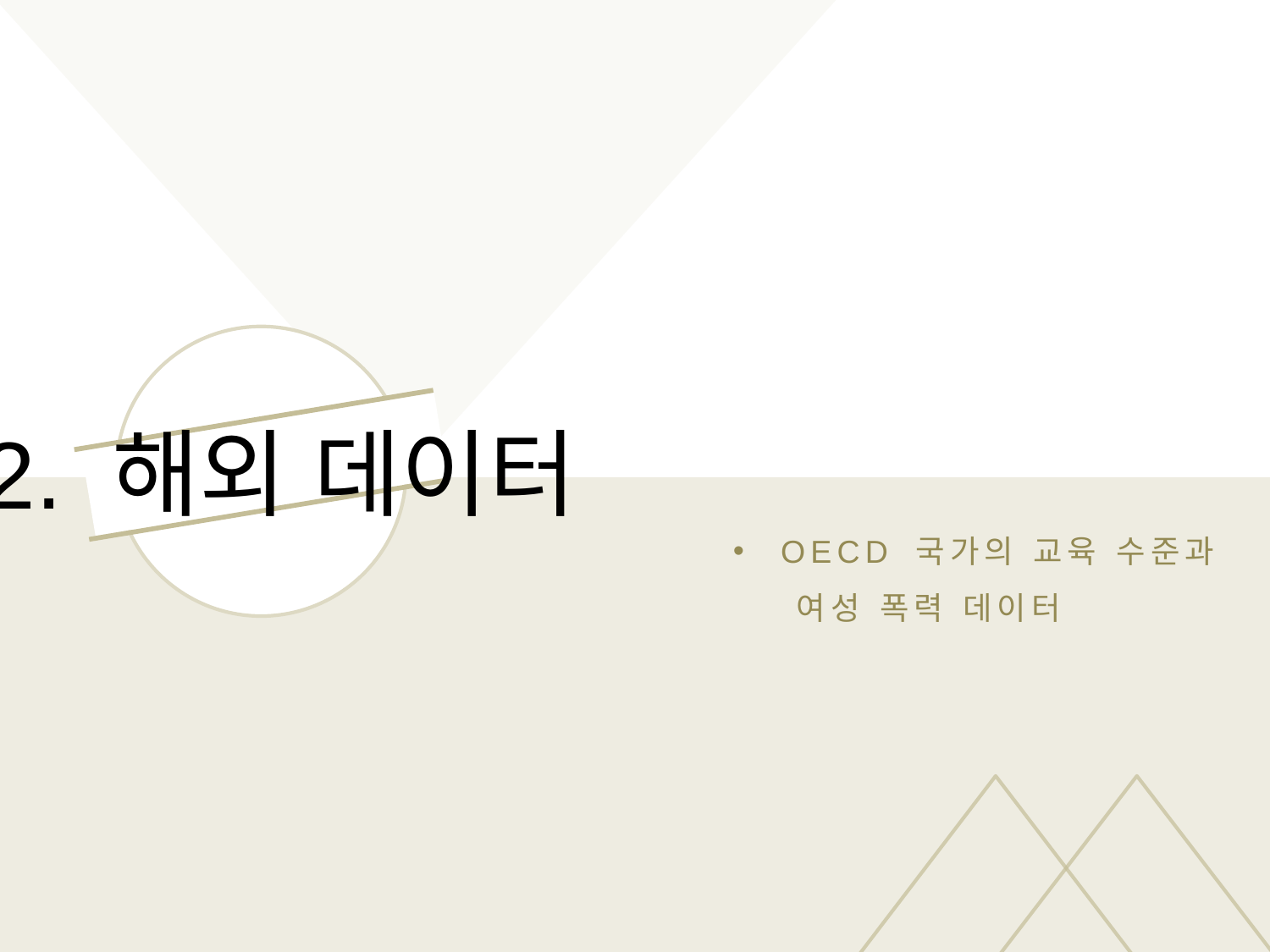

2. 해외 데이터

OECD 국가의 교육 수준과
여성 폭력 데이터